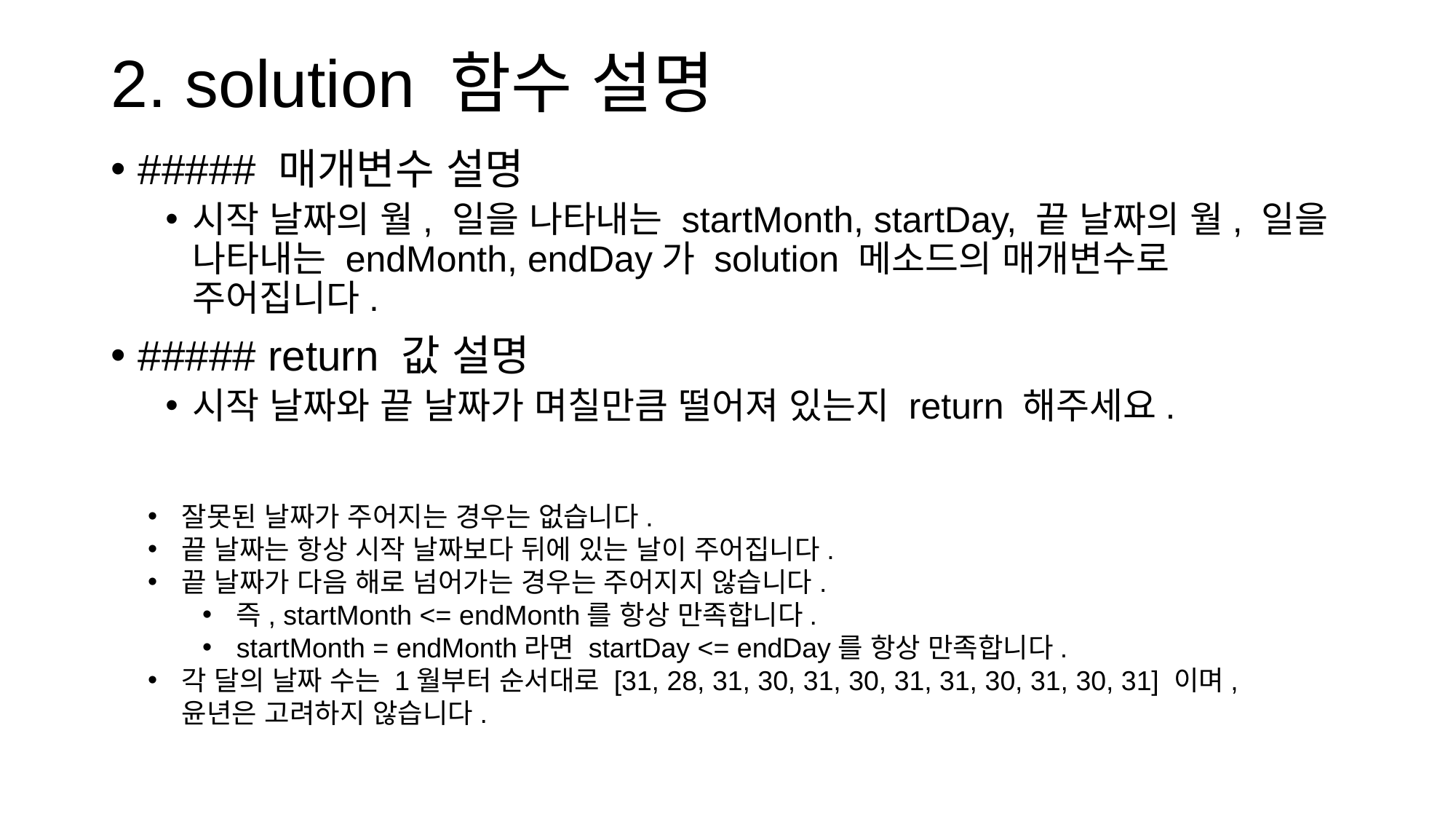

# 2. solution 함수 설명
##### 매개변수 설명
시작 날짜의 월, 일을 나타내는 startMonth, startDay, 끝 날짜의 월, 일을 나타내는 endMonth, endDay가 solution 메소드의 매개변수로 주어집니다.
##### return 값 설명
시작 날짜와 끝 날짜가 며칠만큼 떨어져 있는지 return 해주세요.
잘못된 날짜가 주어지는 경우는 없습니다.
끝 날짜는 항상 시작 날짜보다 뒤에 있는 날이 주어집니다.
끝 날짜가 다음 해로 넘어가는 경우는 주어지지 않습니다.
즉, startMonth <= endMonth를 항상 만족합니다.
startMonth = endMonth라면 startDay <= endDay를 항상 만족합니다.
각 달의 날짜 수는 1월부터 순서대로 [31, 28, 31, 30, 31, 30, 31, 31, 30, 31, 30, 31] 이며, 윤년은 고려하지 않습니다.